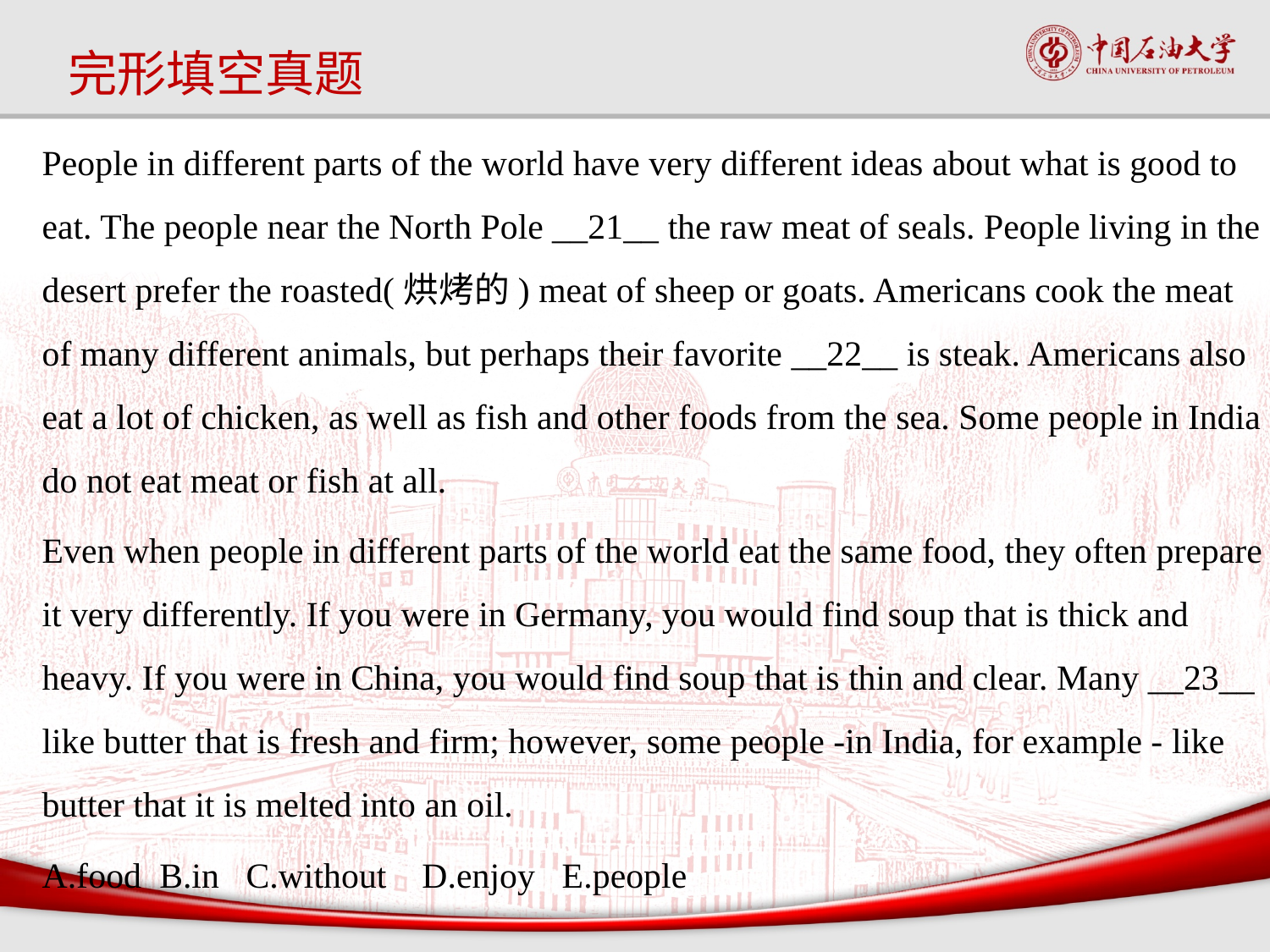

# 完形填空真题
People in different parts of the world have very different ideas about what is good to eat. The people near the North Pole __21__ the raw meat of seals. People living in the desert prefer the roasted(烘烤的) meat of sheep or goats. Americans cook the meat of many different animals, but perhaps their favorite __22__ is steak. Americans also eat a lot of chicken, as well as fish and other foods from the sea. Some people in India do not eat meat or fish at all.
Even when people in different parts of the world eat the same food, they often prepare it very differently. If you were in Germany, you would find soup that is thick and heavy. If you were in China, you would find soup that is thin and clear. Many __23__ like butter that is fresh and firm; however, some people -in India, for example - like butter that it is melted into an oil.
A.food​  B.in​   C.without​    D.enjoy​   E.people